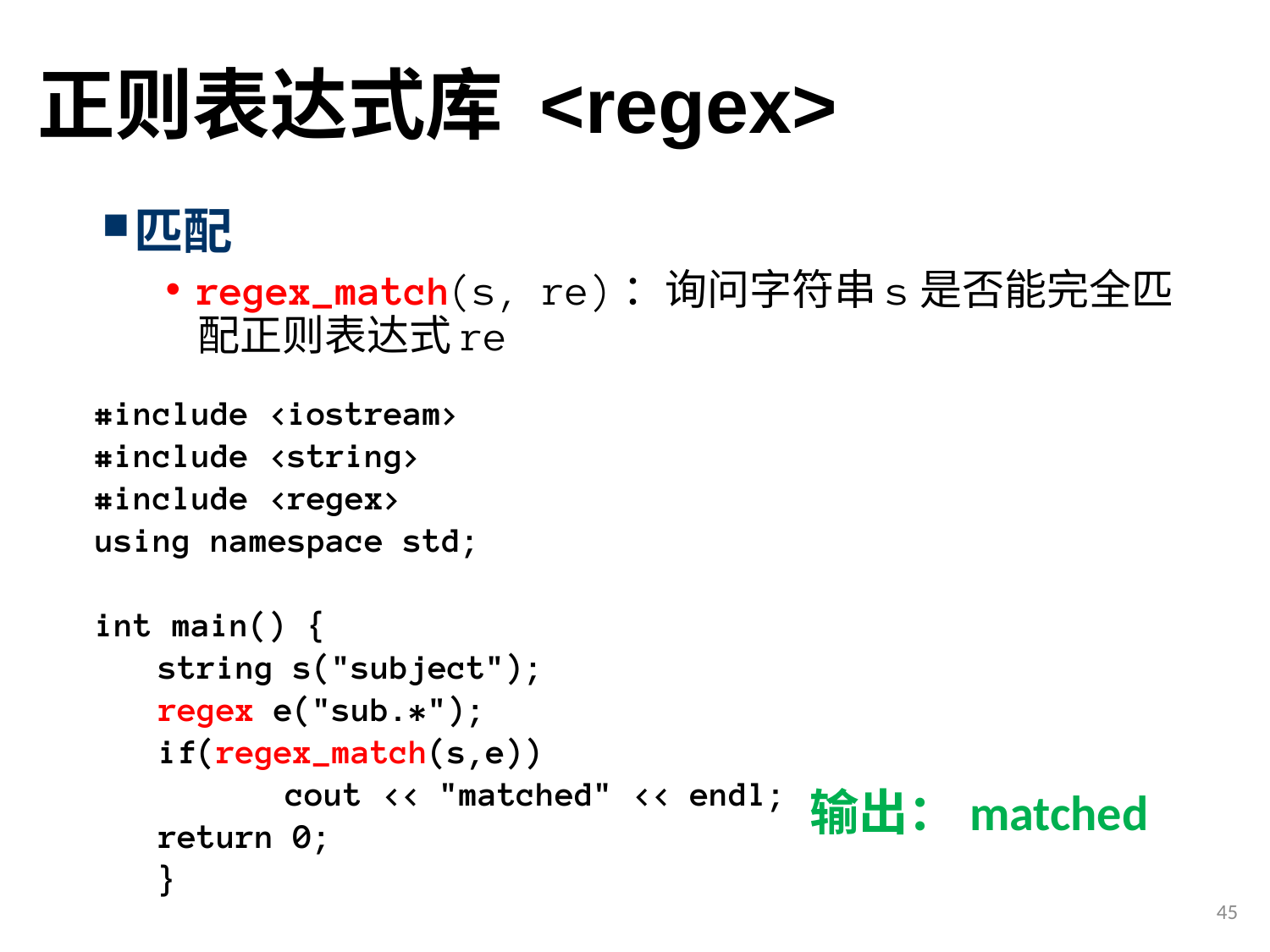

# 正则表达式库 <regex>
匹配
regex_match(s, re)：询问字符串s是否能完全匹配正则表达式re

#include <iostream>
#include <string>
#include <regex>
using namespace std;

int main() {
string s("subject");
regex e("sub.*");
if(regex_match(s,e))
	cout << "matched" << endl;
return 0;
}
输出：matched
45